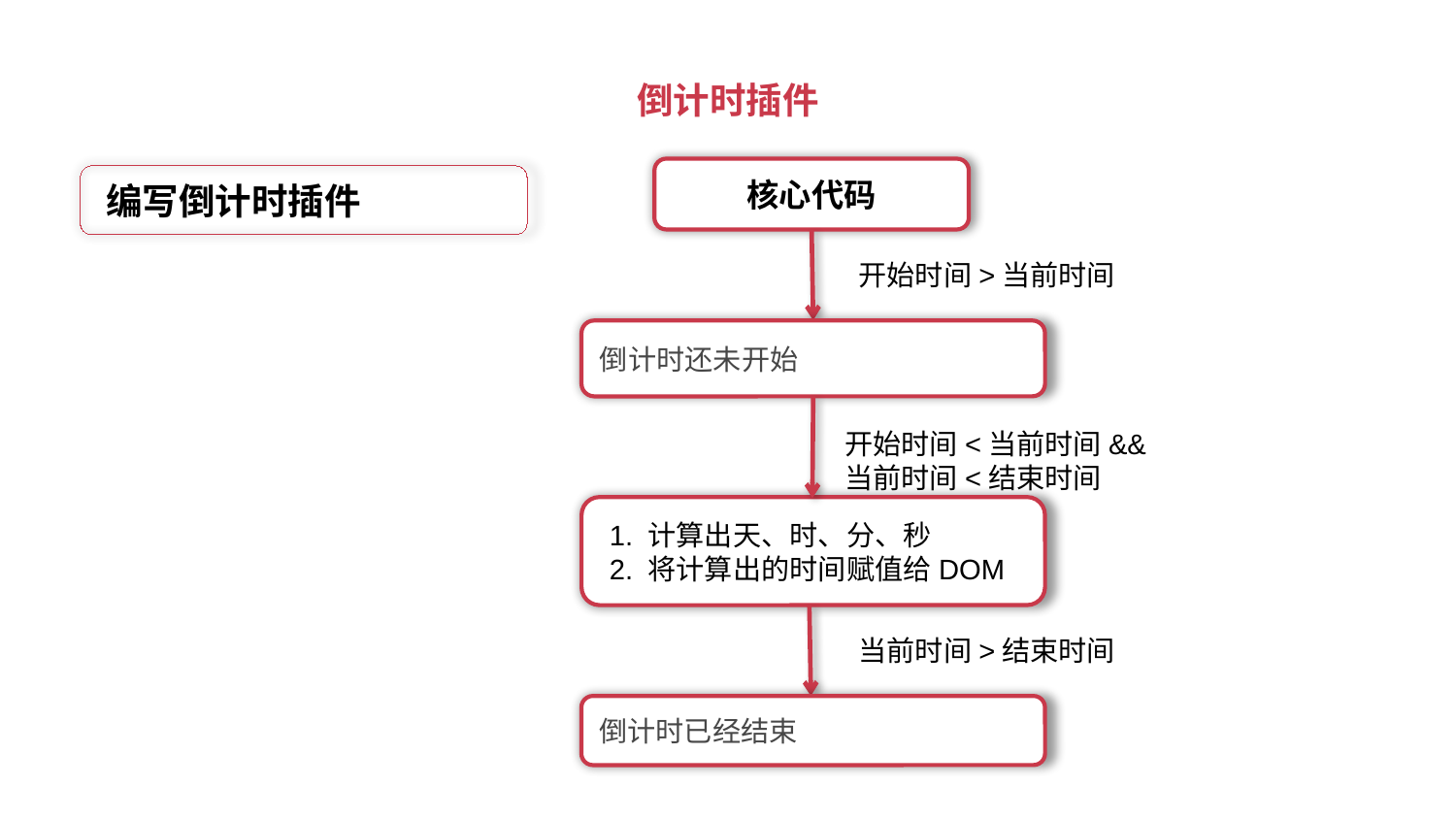

倒计时插件
核心代码

编写倒计时插件
开始时间>当前时间

倒计时还未开始
开始时间<当前时间&&
当前时间<结束时间
 1. 计算出天、时、分、秒
 2. 将计算出的时间赋值给DOM
当前时间>结束时间
倒计时已经结束